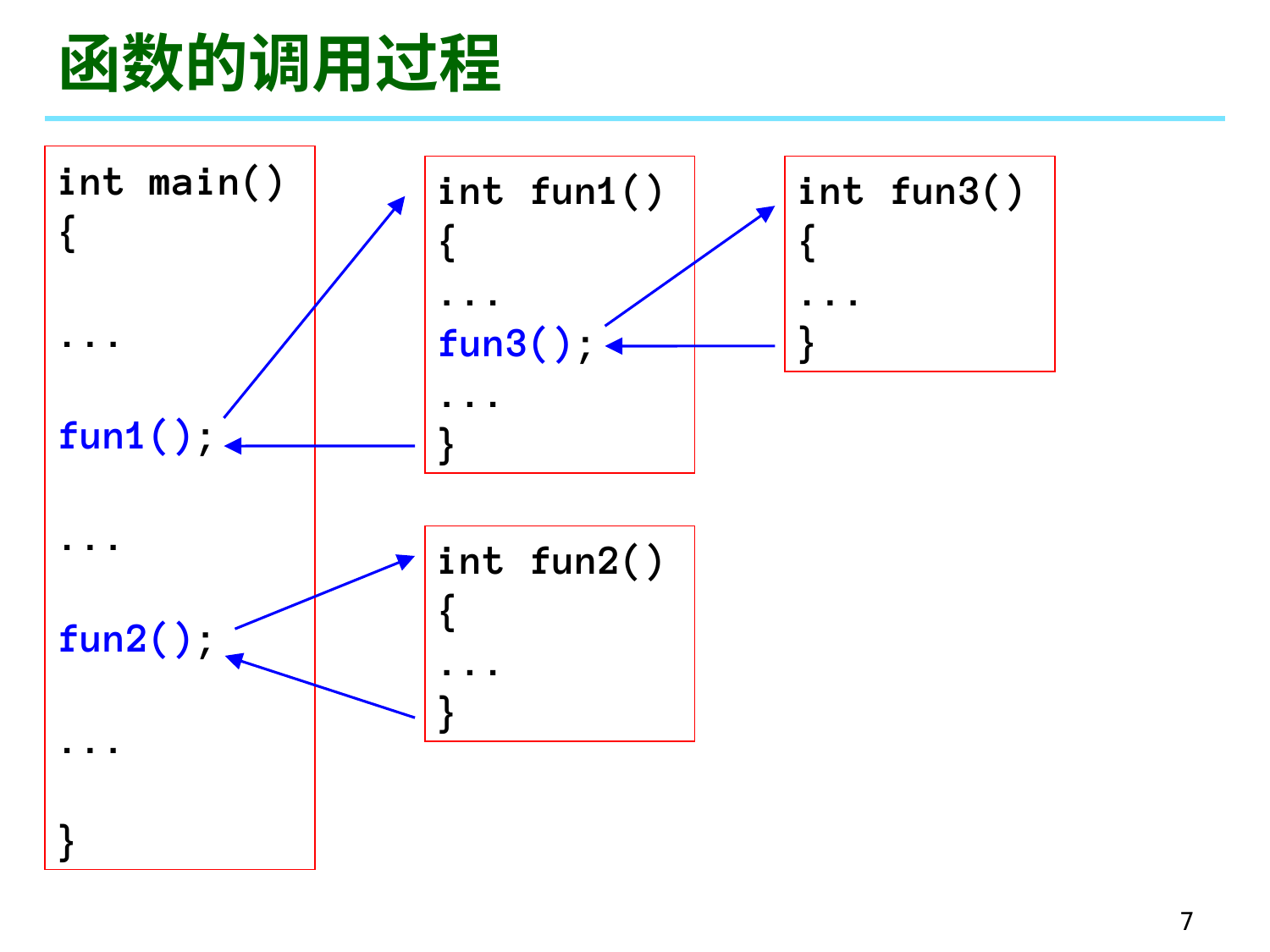

# 函数的调用过程
int main()
{

...

fun1();

...

fun2();

...

}
int fun1()
{
...
fun3();
...
}
int fun3()
{
...
}

int fun2()
{
...
}

7